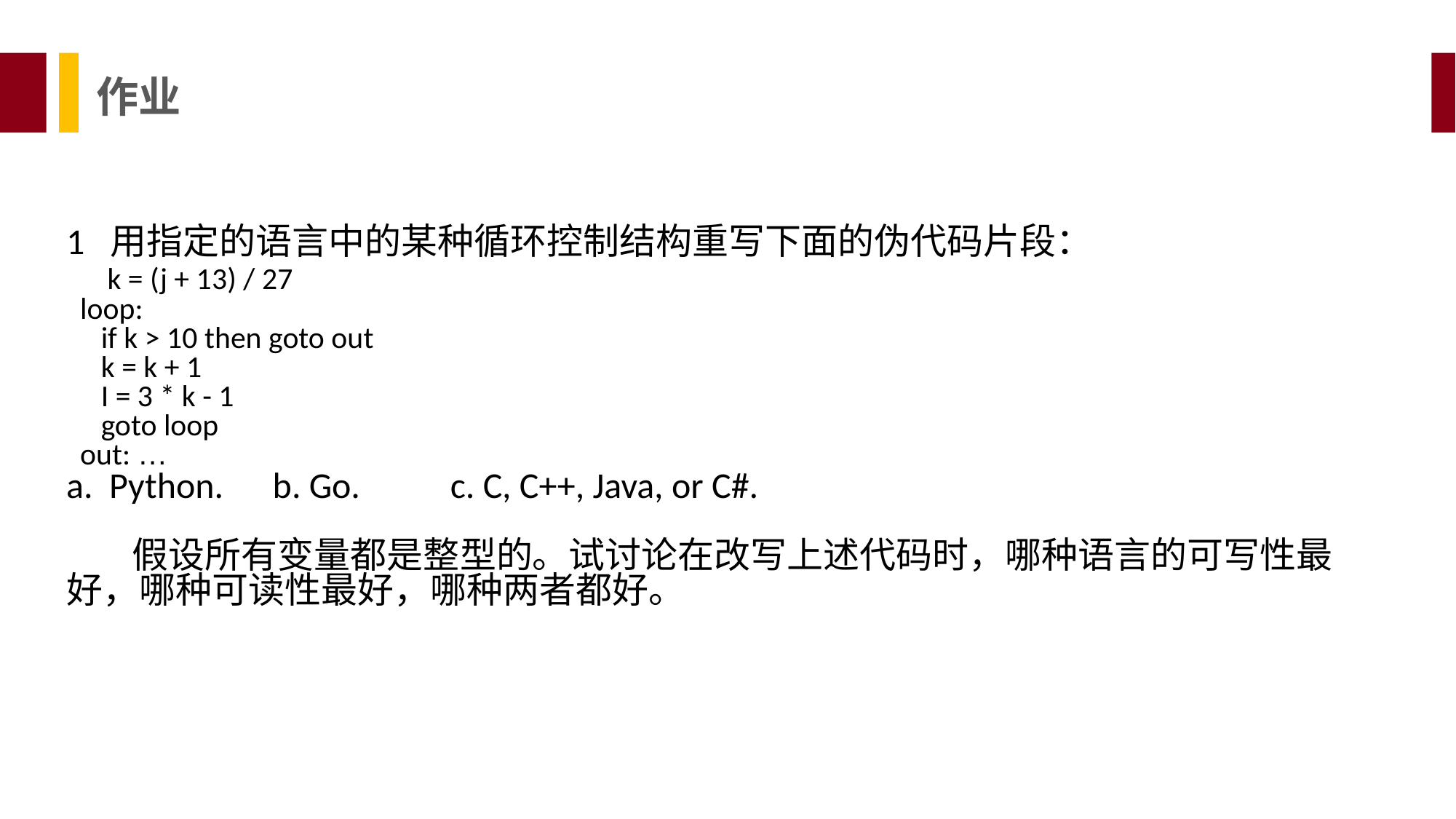

作业
1  用指定的语言中的某种循环控制结构重写下面的伪代码片段：
     k = (j + 13) / 27
  loop:
     if k > 10 then goto out
     k = k + 1
     I = 3 * k - 1
     goto loop
  out: …
a.  Python.      b. Go.           c. C, C++, Java, or C#.

       假设所有变量都是整型的。试讨论在改写上述代码时，哪种语言的可写性最好，哪种可读性最好，哪种两者都好。